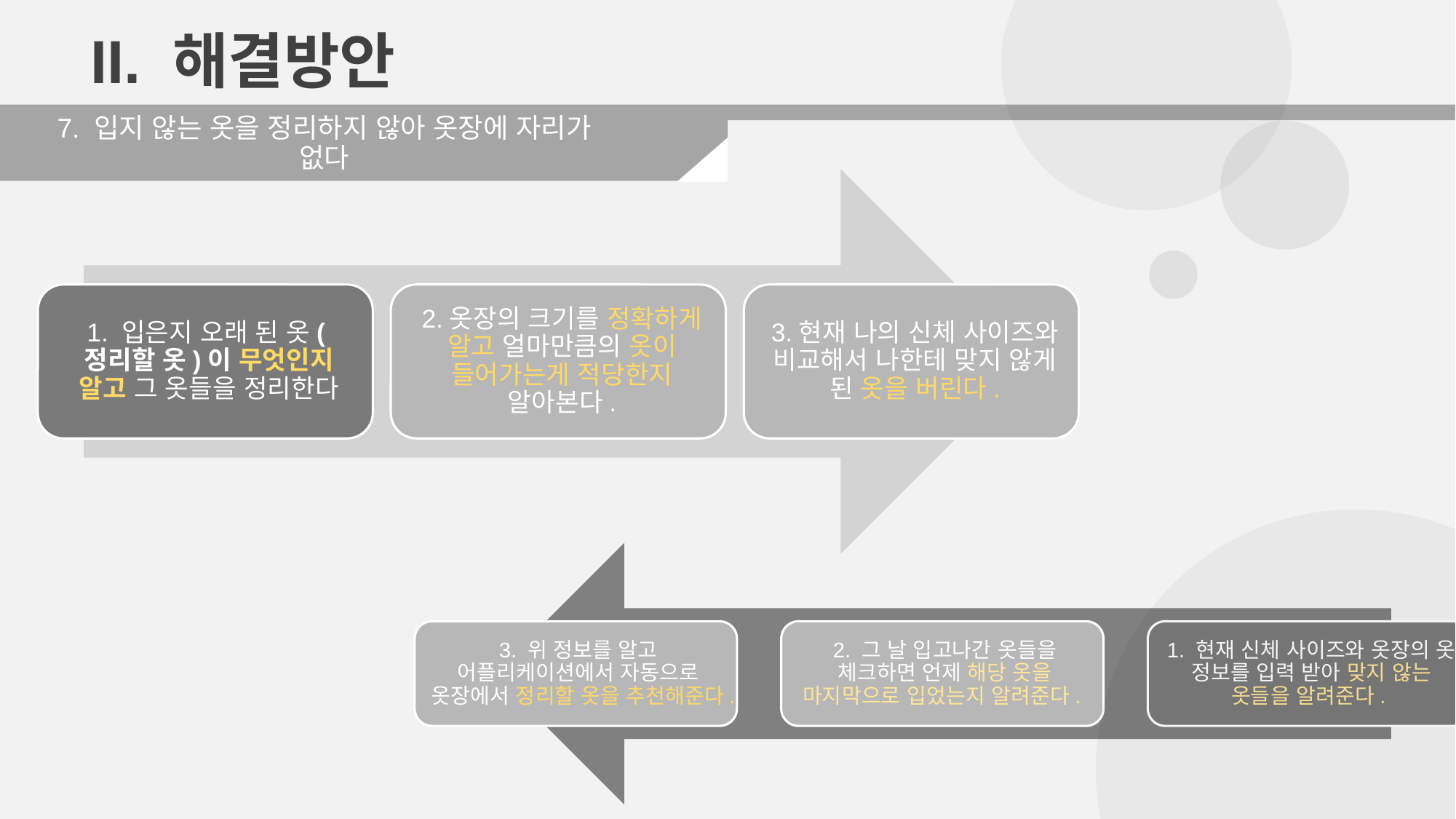

II. 해결방안

7. 입지 않는 옷을 정리하지 않아 옷장에 자리가 없다

1. 입은지 오래 된 옷(정리할 옷)이 무엇인지 알고 그 옷들을 정리한다
2.옷장의 크기를 정확하게 알고 얼마만큼의 옷이 들어가는게 적당한지 알아본다.
3.현재 나의 신체 사이즈와 비교해서 나한테 맞지 않게 된 옷을 버린다.

1. 현재 신체 사이즈와 옷장의 옷 정보를 입력 받아 맞지 않는 옷들을 알려준다.
2. 그 날 입고나간 옷들을 체크하면 언제 해당 옷을 마지막으로 입었는지 알려준다.
3. 위 정보를 알고 어플리케이션에서 자동으로 옷장에서 정리할 옷을 추천해준다.